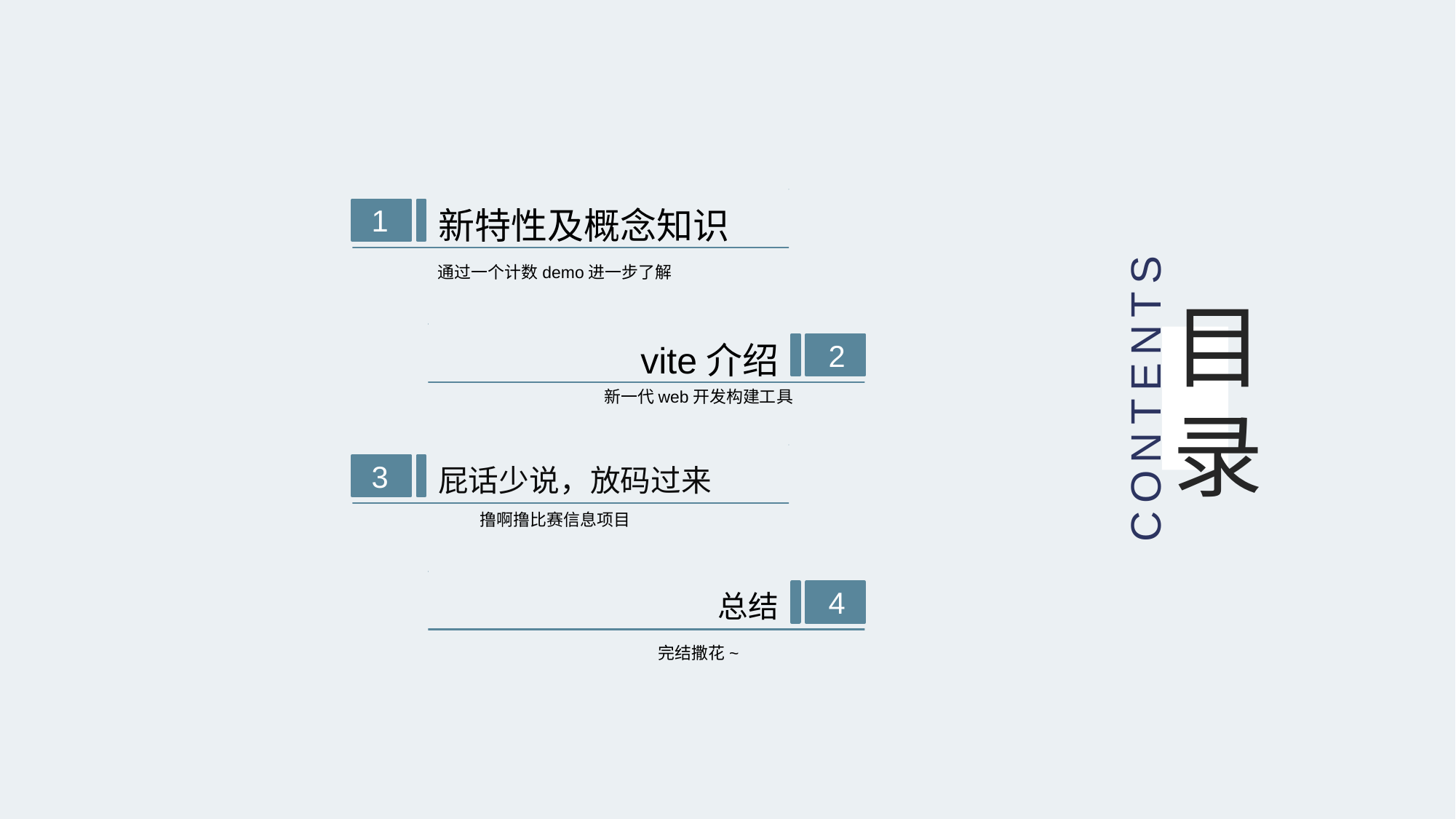

新特性及概念知识
1
通过一个计数demo进一步了解
vite介绍
2
目录

CONTENTS
新一代web开发构建工具
屁话少说，放码过来
3
撸啊撸比赛信息项目
总结
4
完结撒花~